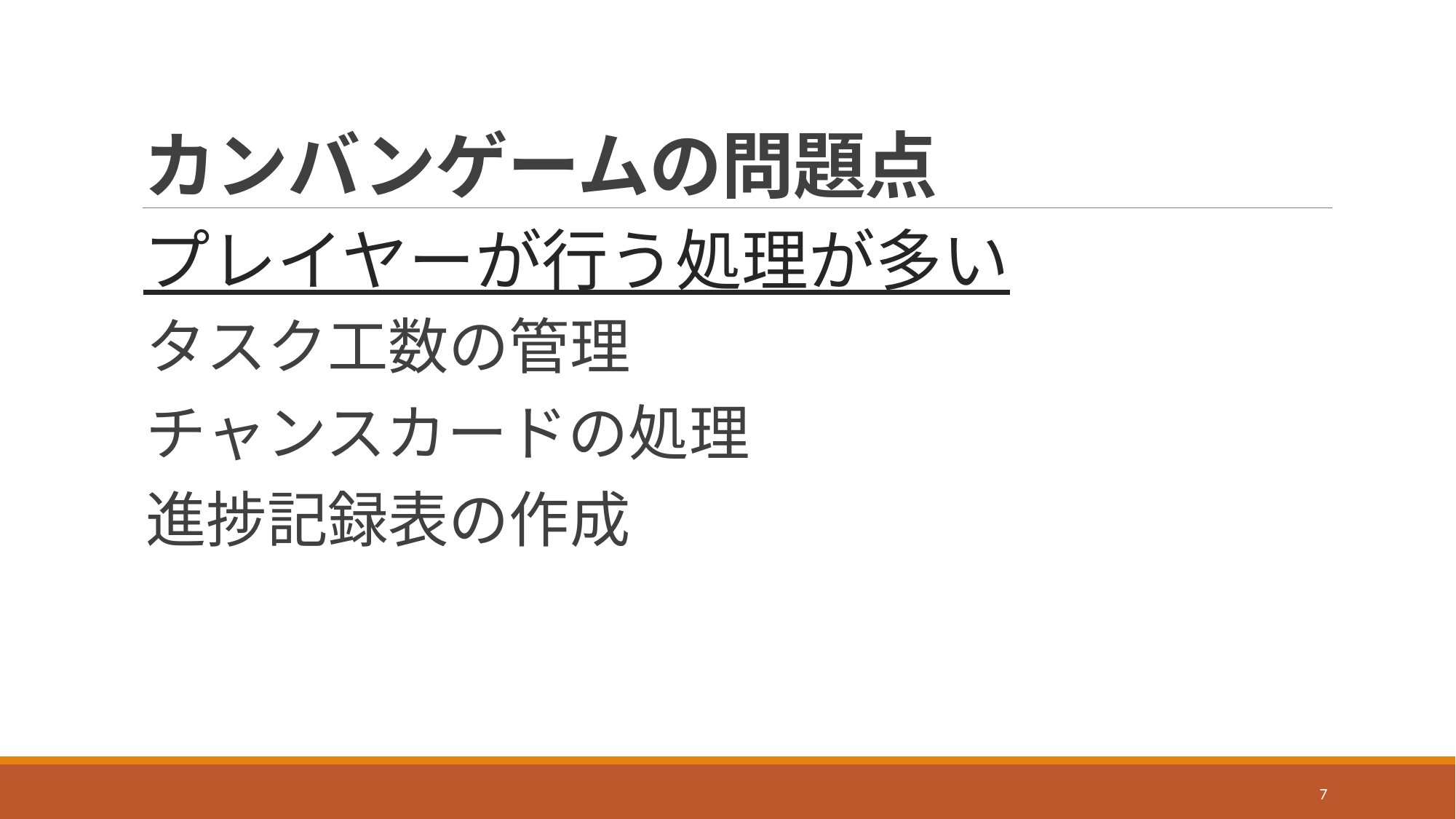

# カンバンゲームの問題点
プレイヤーが行う処理が多い
タスク工数の管理
チャンスカードの処理
進捗記録表の作成

7